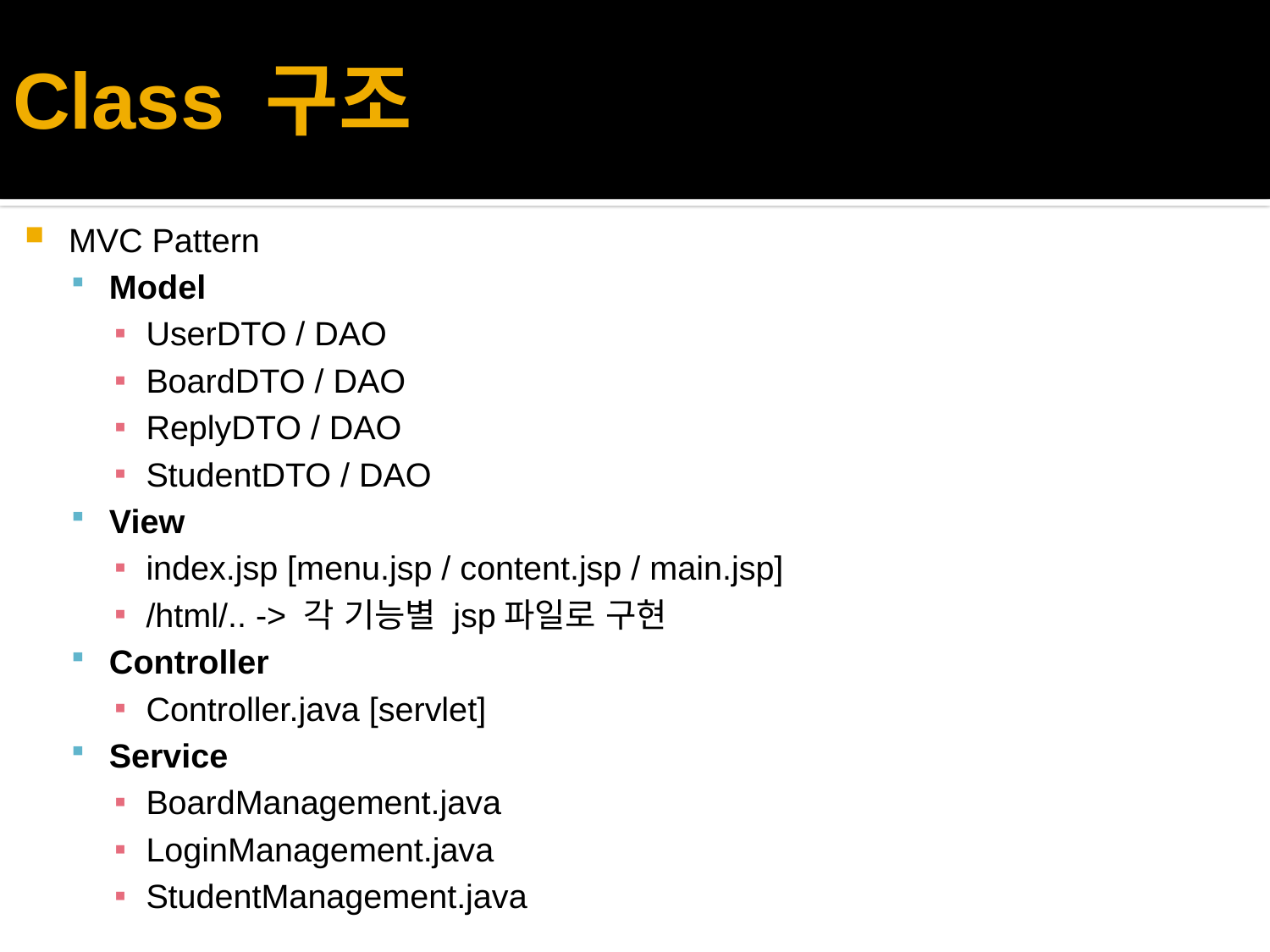

# Class 구조
MVC Pattern
Model
UserDTO / DAO
BoardDTO / DAO
ReplyDTO / DAO
StudentDTO / DAO
View
index.jsp [menu.jsp / content.jsp / main.jsp]
/html/.. -> 각 기능별 jsp파일로 구현
Controller
Controller.java [servlet]
Service
BoardManagement.java
LoginManagement.java
StudentManagement.java